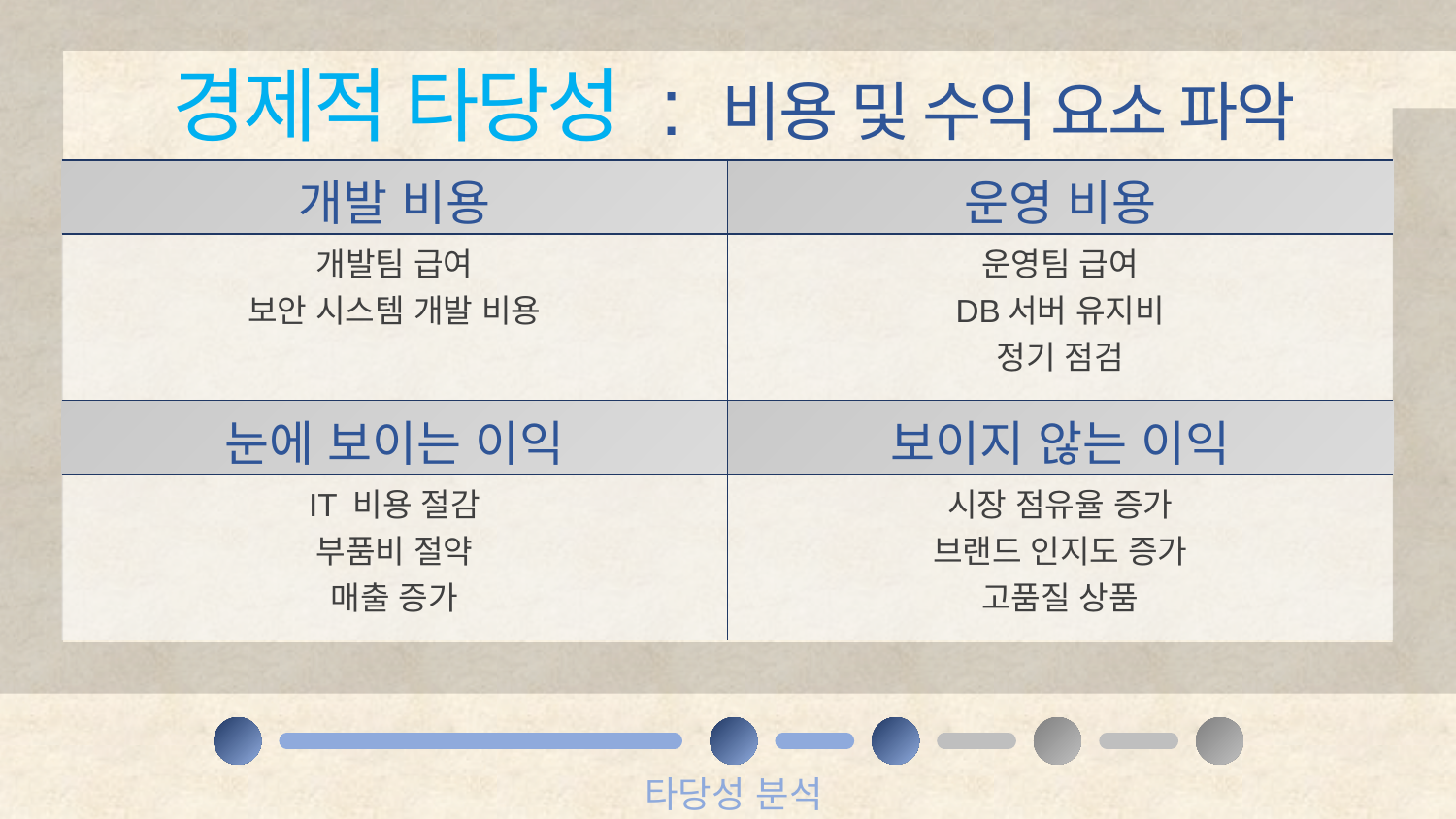

경제적 타당성 : 비용 및 수익 요소 파악
| 개발 비용 | 운영 비용 |
| --- | --- |
| 개발팀 급여 보안 시스템 개발 비용 | 운영팀 급여 DB서버 유지비 정기 점검 |
| 눈에 보이는 이익 | 보이지 않는 이익 |
| IT 비용 절감 부품비 절약 매출 증가 | 시장 점유율 증가 브랜드 인지도 증가 고품질 상품 |

타당성 분석